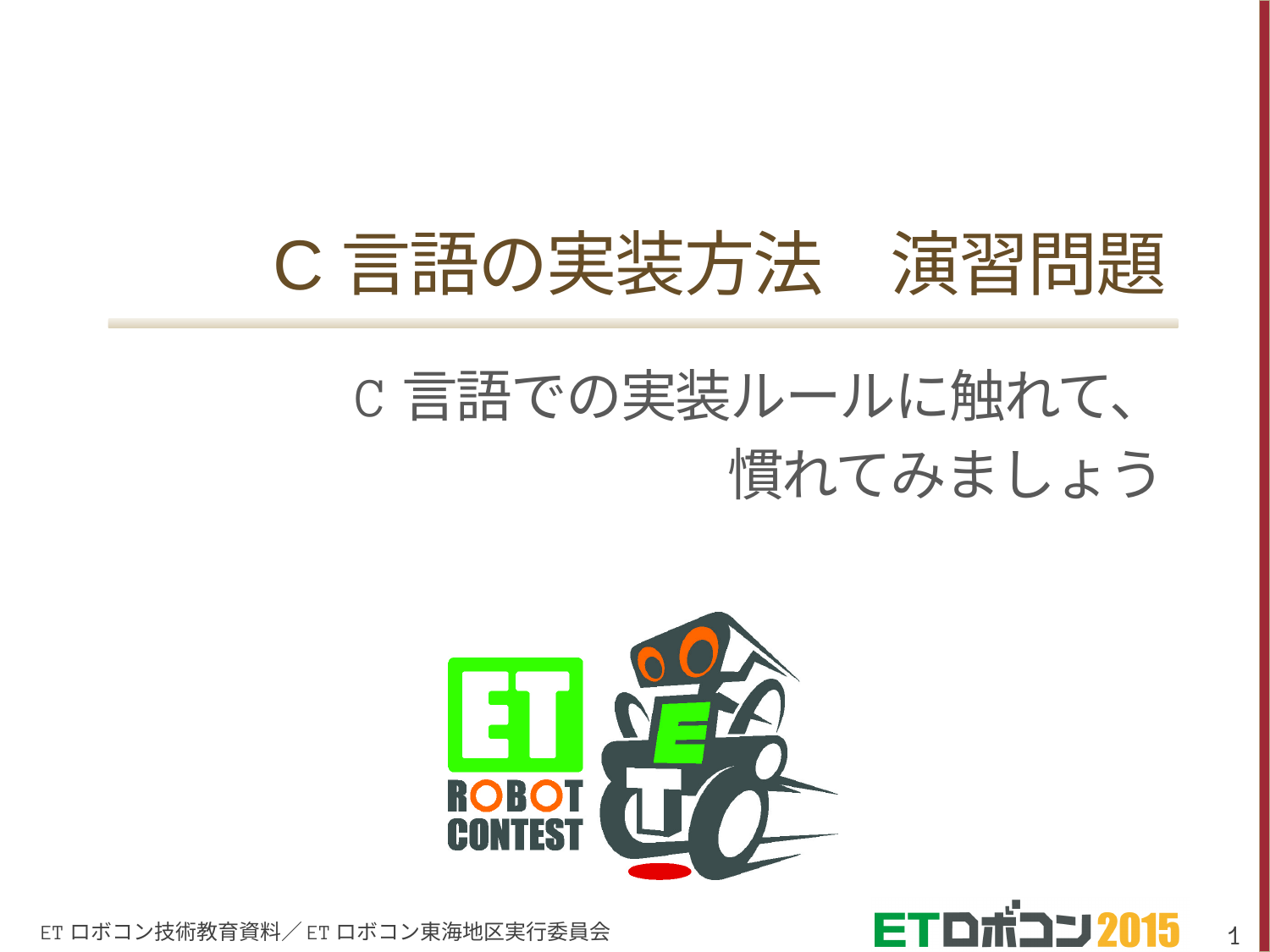

# C言語の実装方法　演習問題
C言語での実装ルールに触れて、
慣れてみましょう
ETロボコン技術教育資料／ETロボコン東海地区実行委員会
1